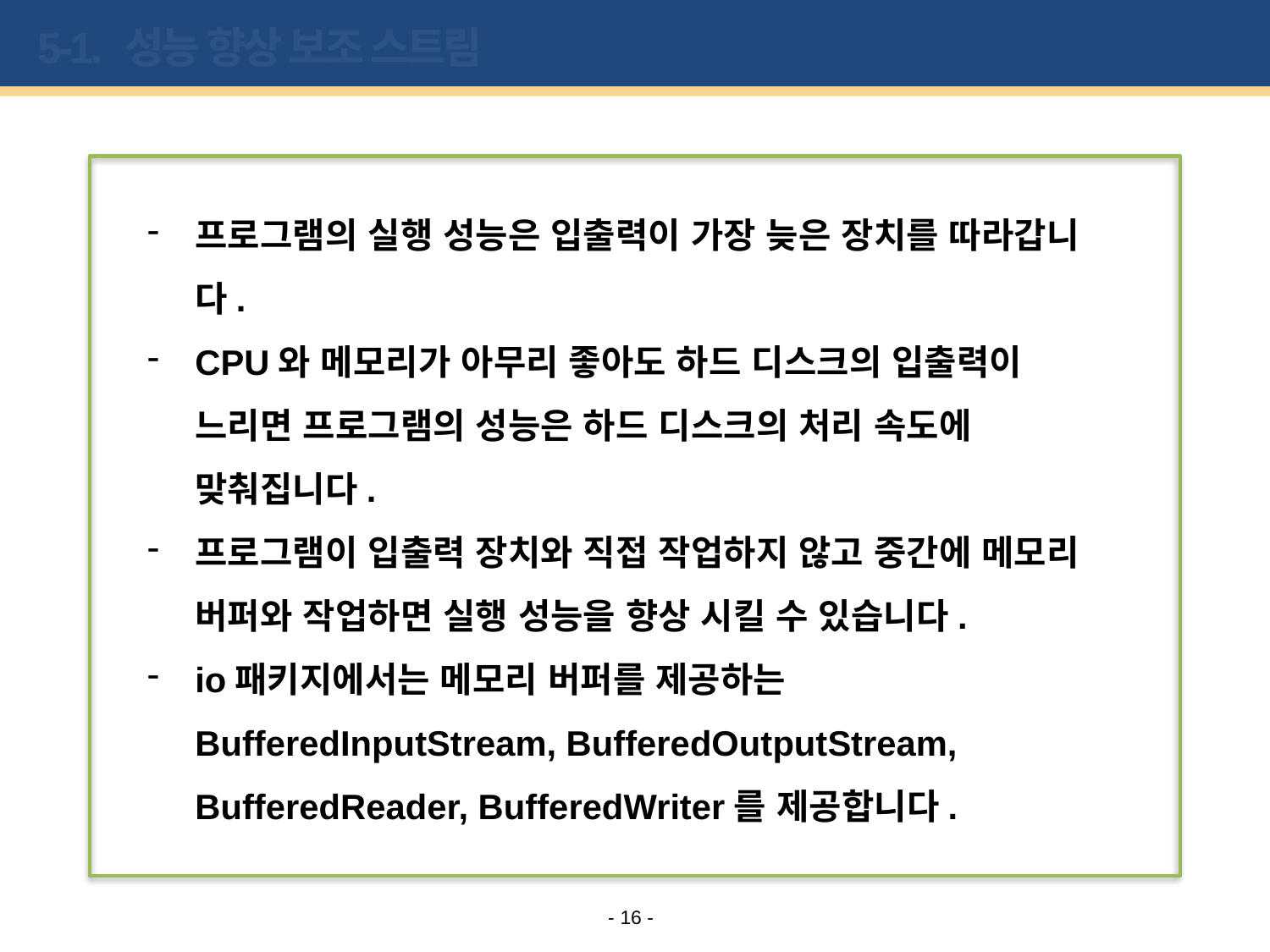

# 5-1. 성능 향상 보조 스트림

프로그램의 실행 성능은 입출력이 가장 늦은 장치를 따라갑니다.
CPU와 메모리가 아무리 좋아도 하드 디스크의 입출력이 느리면 프로그램의 성능은 하드 디스크의 처리 속도에 맞춰집니다.
프로그램이 입출력 장치와 직접 작업하지 않고 중간에 메모리 버퍼와 작업하면 실행 성능을 향상 시킬 수 있습니다.
io패키지에서는 메모리 버퍼를 제공하는 BufferedInputStream, BufferedOutputStream,
BufferedReader, BufferedWriter를 제공합니다.